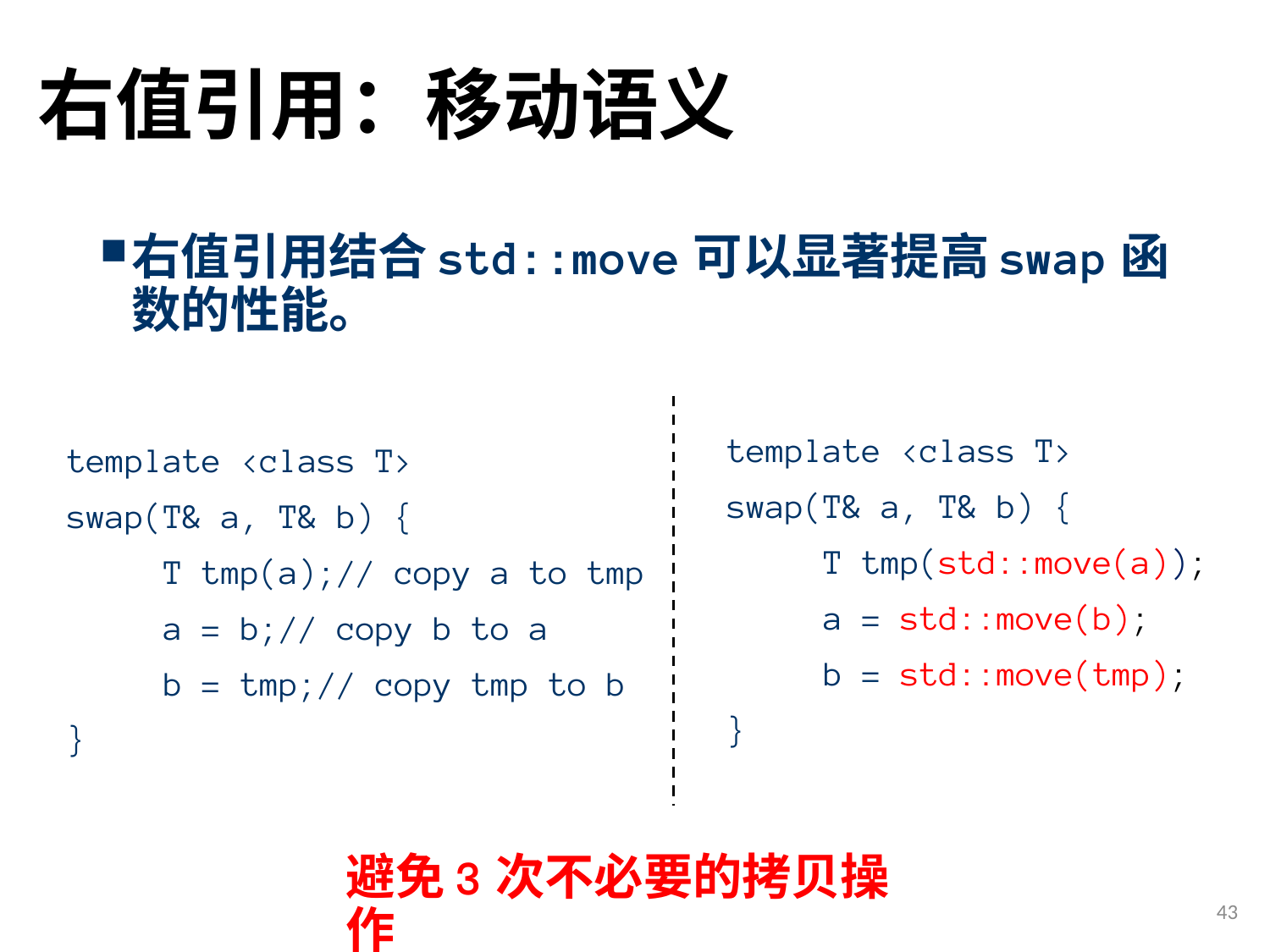

# 右值引用：移动语义
右值引用结合std::move可以显著提高swap函数的性能。
template <class T>
swap(T& a, T& b) {
     T tmp(std::move(a));
     a = std::move(b);
     b = std::move(tmp);
}
template <class T>
swap(T& a, T& b) {
     T tmp(a);// copy a to tmp
     a = b;// copy b to a
     b = tmp;// copy tmp to b
}
避免3次不必要的拷贝操作
43